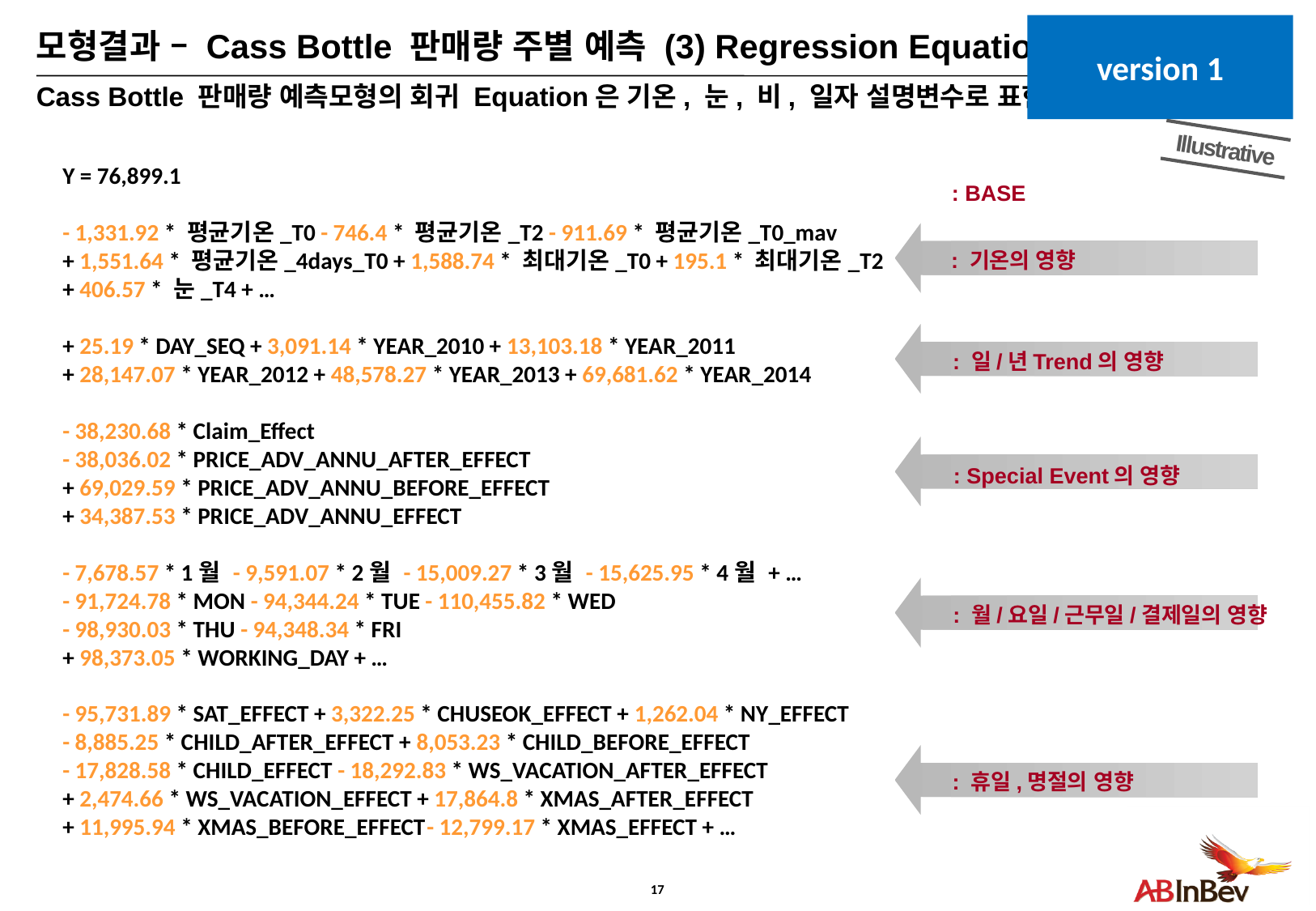

# 모형결과 – Cass Bottle 판매량 주별 예측 (3) Regression Equation
version 1

Cass Bottle 판매량 예측모형의 회귀 Equation은 기온, 눈, 비, 일자 설명변수로 표현됨
Illustrative

Y = 76,899.1

- 1,331.92 * 평균기온_T0 - 746.4 * 평균기온_T2 - 911.69 * 평균기온_T0_mav
+ 1,551.64 * 평균기온_4days_T0 + 1,588.74 * 최대기온_T0 + 195.1 * 최대기온_T2
+ 406.57 * 눈_T4 + …

+ 25.19 * DAY_SEQ + 3,091.14 * YEAR_2010 + 13,103.18 * YEAR_2011
+ 28,147.07 * YEAR_2012 + 48,578.27 * YEAR_2013 + 69,681.62 * YEAR_2014
- 38,230.68 * Claim_Effect
- 38,036.02 * PRICE_ADV_ANNU_AFTER_EFFECT
+ 69,029.59 * PRICE_ADV_ANNU_BEFORE_EFFECT
+ 34,387.53 * PRICE_ADV_ANNU_EFFECT

- 7,678.57 * 1월 - 9,591.07 * 2월 - 15,009.27 * 3월 - 15,625.95 * 4월 + …
- 91,724.78 * MON - 94,344.24 * TUE - 110,455.82 * WED
- 98,930.03 * THU - 94,348.34 * FRI
+ 98,373.05 * WORKING_DAY + …

- 95,731.89 * SAT_EFFECT + 3,322.25 * CHUSEOK_EFFECT + 1,262.04 * NY_EFFECT
- 8,885.25 * CHILD_AFTER_EFFECT + 8,053.23 * CHILD_BEFORE_EFFECT
- 17,828.58 * CHILD_EFFECT - 18,292.83 * WS_VACATION_AFTER_EFFECT
+ 2,474.66 * WS_VACATION_EFFECT + 17,864.8 * XMAS_AFTER_EFFECT
+ 11,995.94 * XMAS_BEFORE_EFFECT	- 12,799.17 * XMAS_EFFECT + …
: BASE

: 기온의 영향

: 일/년Trend의 영향

: Special Event의 영향

: 월/요일/근무일/결제일의 영향

: 휴일,명절의 영향